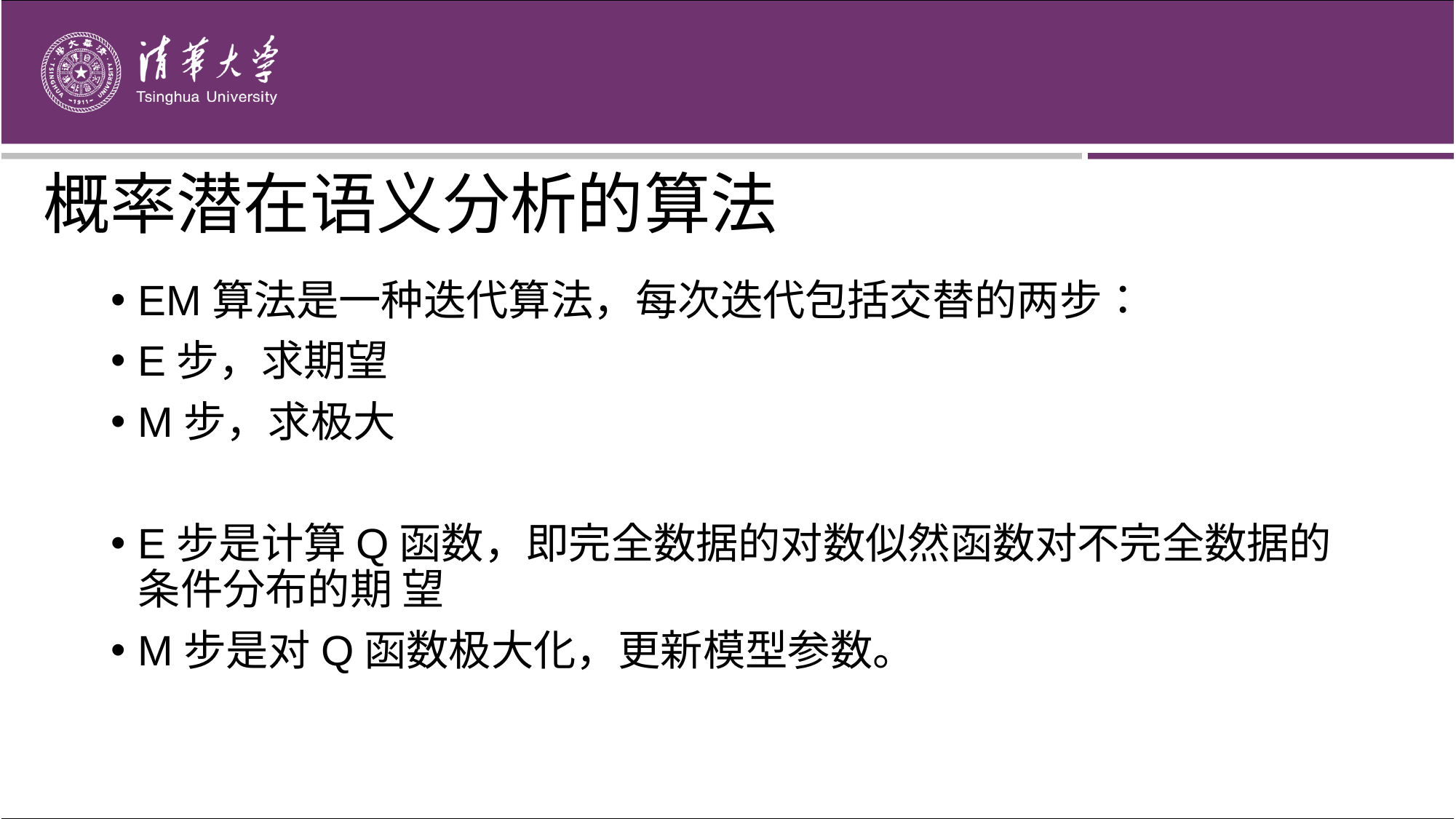

# 概率潜在语义分析的算法
EM算法是一种迭代算法，每次迭代包括交替的两步：
E步，求期望
M步，求极大

E步是计算Q函数，即完全数据的对数似然函数对不完全数据的条件分布的期 望
M步是对Q函数极大化，更新模型参数。